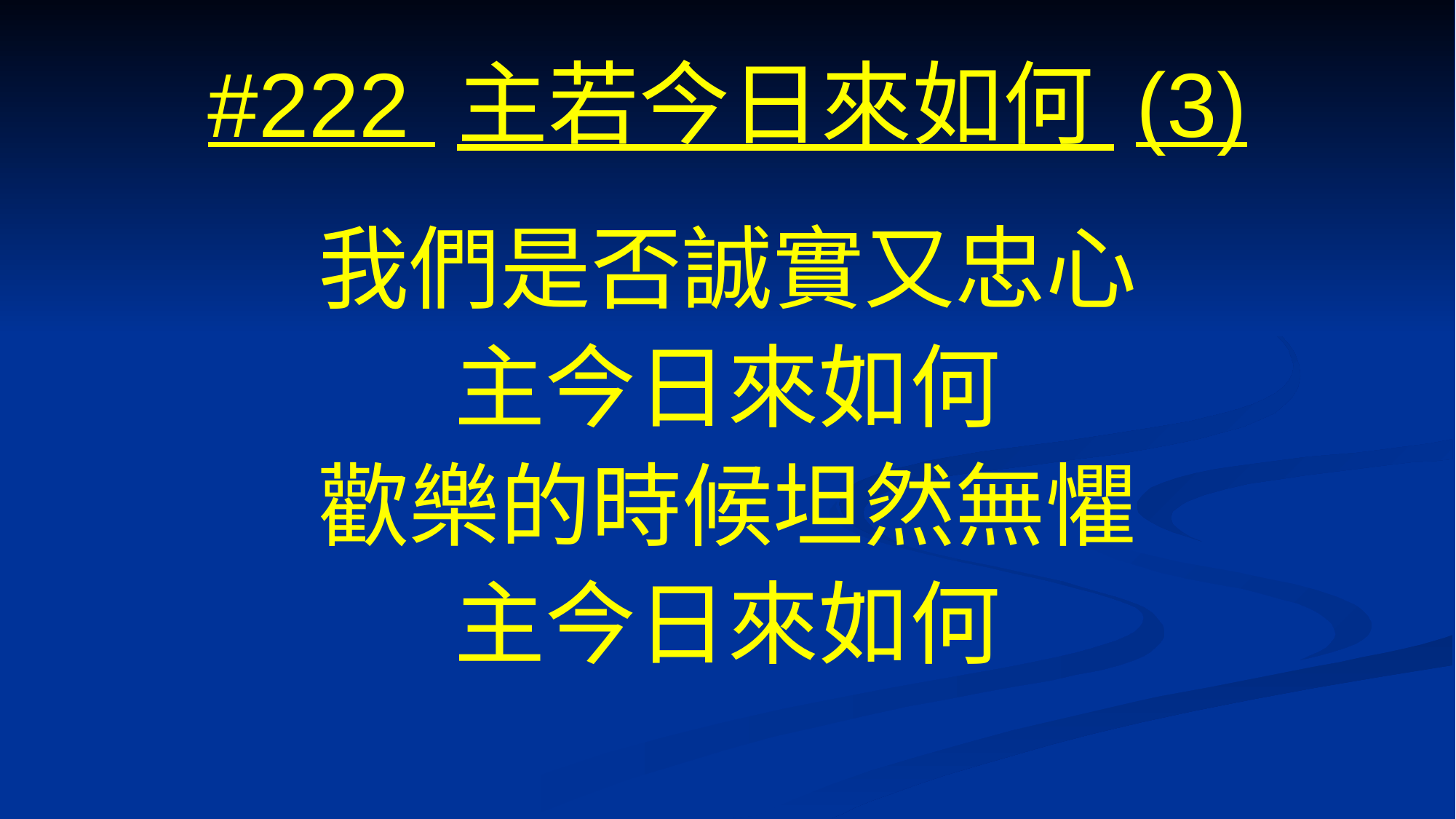

# #222 主若今日來如何 (3)
我們是否誠實又忠心
主今日來如何
歡樂的時候坦然無懼
主今日來如何